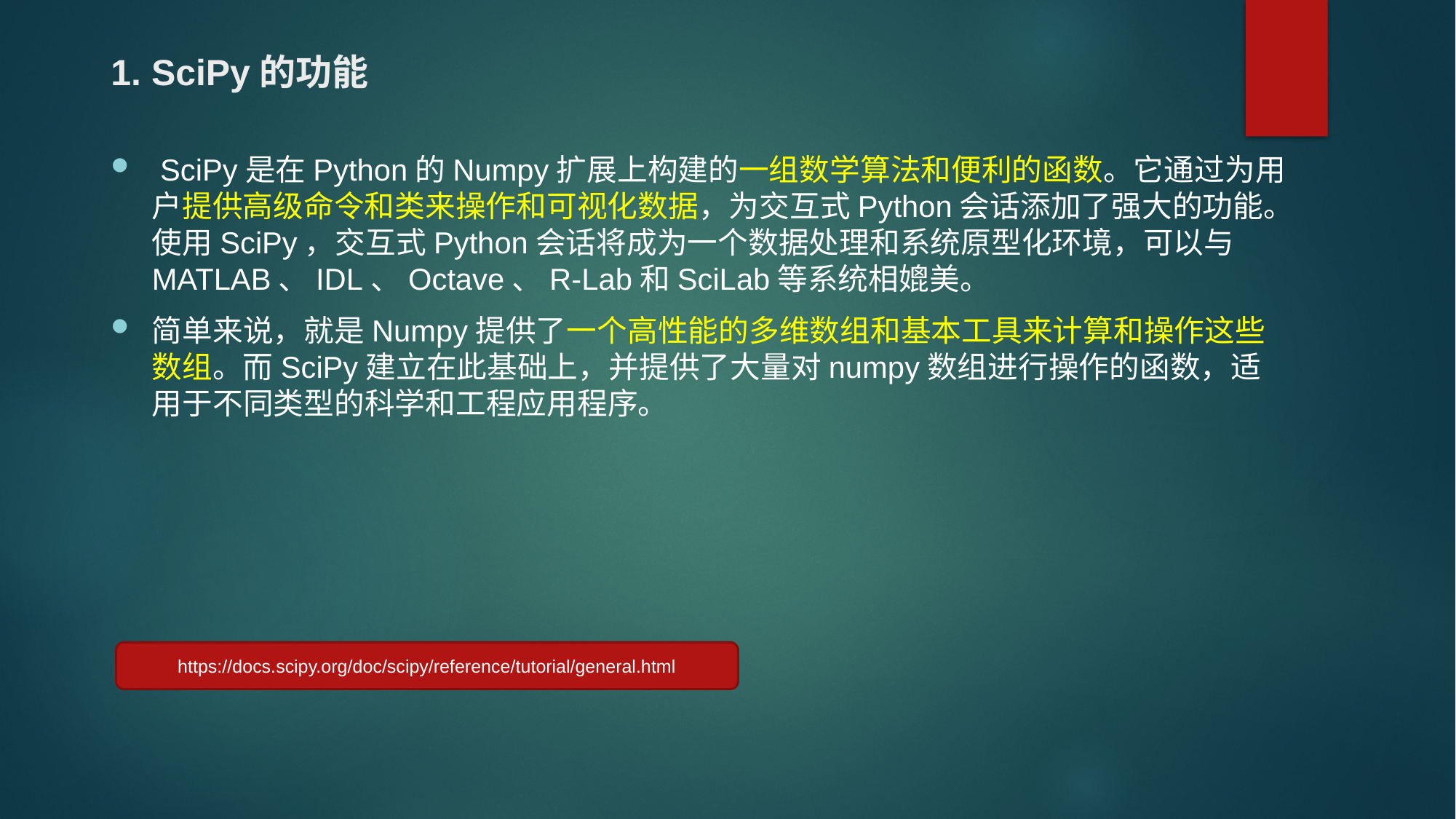

# 1. SciPy的功能
 SciPy是在Python的Numpy扩展上构建的一组数学算法和便利的函数。它通过为用户提供高级命令和类来操作和可视化数据，为交互式Python会话添加了强大的功能。使用SciPy，交互式Python会话将成为一个数据处理和系统原型化环境，可以与MATLAB、IDL、Octave、R-Lab和SciLab等系统相媲美。
简单来说，就是Numpy提供了一个高性能的多维数组和基本工具来计算和操作这些数组。而SciPy建立在此基础上，并提供了大量对numpy数组进行操作的函数，适用于不同类型的科学和工程应用程序。

https://docs.scipy.org/doc/scipy/reference/tutorial/general.html